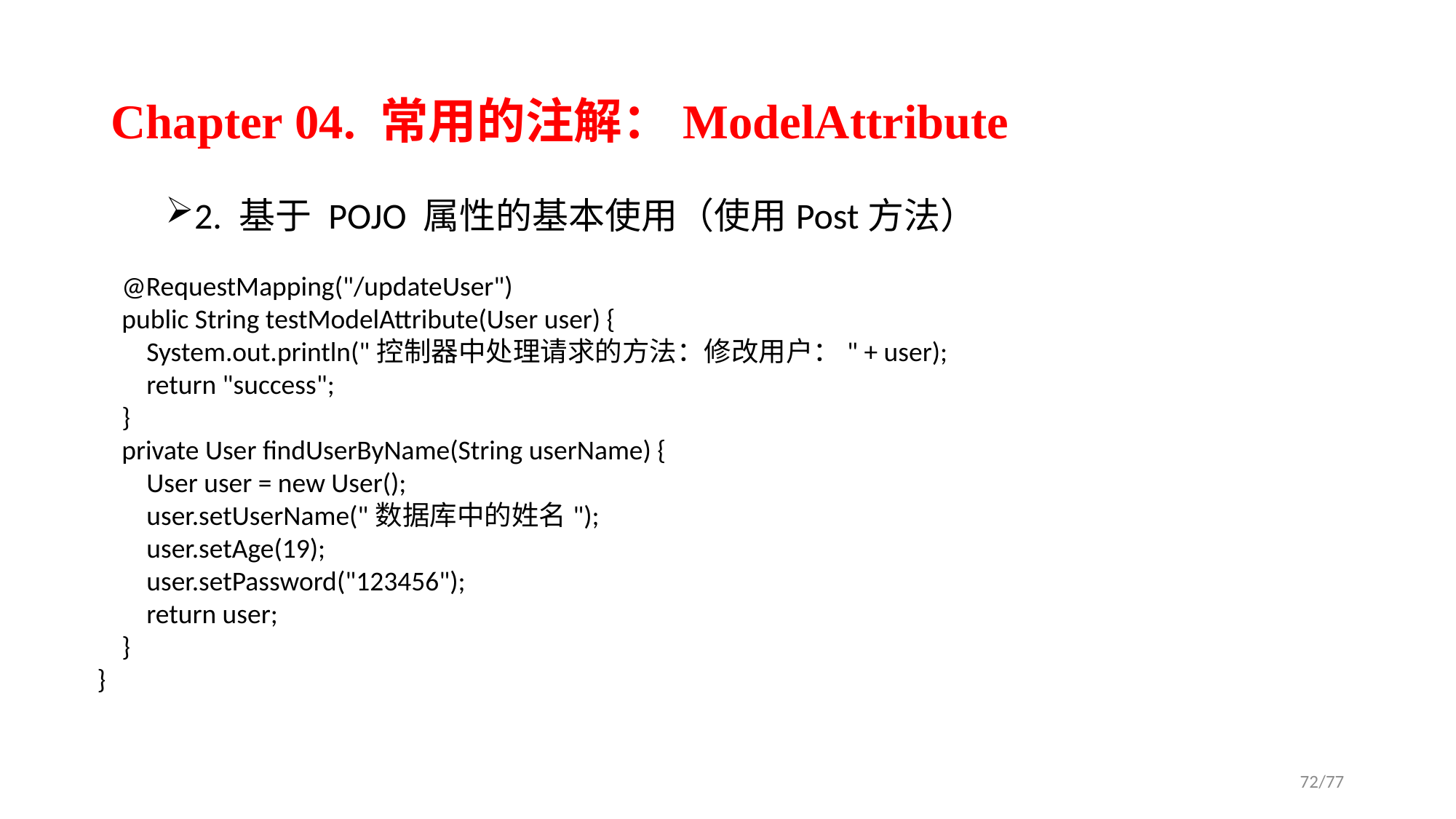

# Chapter 04. 常用的注解：ModelAttribute
2. 基于 POJO 属性的基本使用（使用Post方法）
    @RequestMapping("/updateUser")
    public String testModelAttribute(User user) {
        System.out.println("控制器中处理请求的方法：修改用户：" + user);
        return "success";
    }
    private User findUserByName(String userName) {
        User user = new User();
        user.setUserName("数据库中的姓名");
        user.setAge(19);
        user.setPassword("123456");
        return user;
    }
}
72